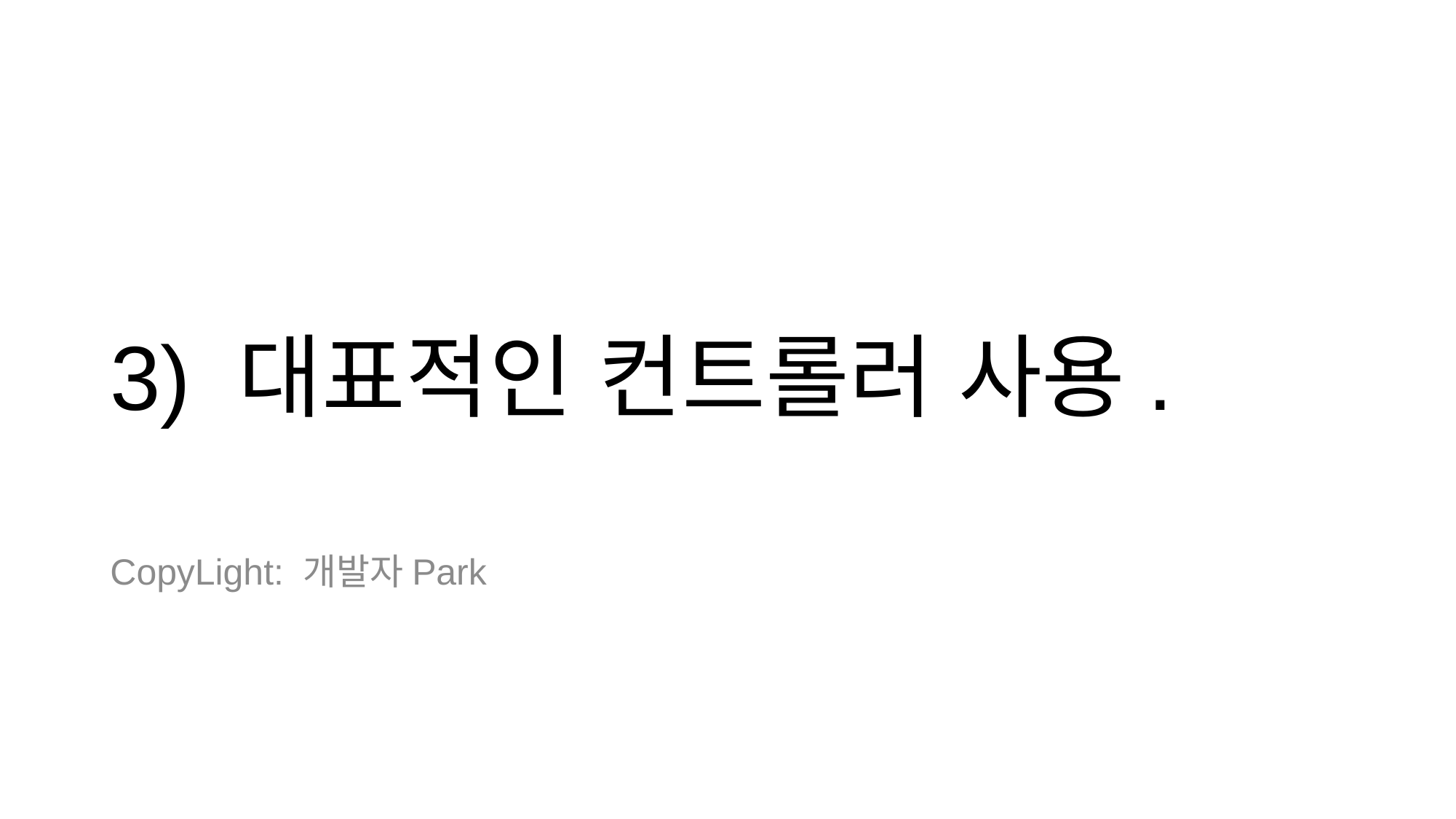

# 3) 대표적인 컨트롤러 사용.
CopyLight: 개발자Park